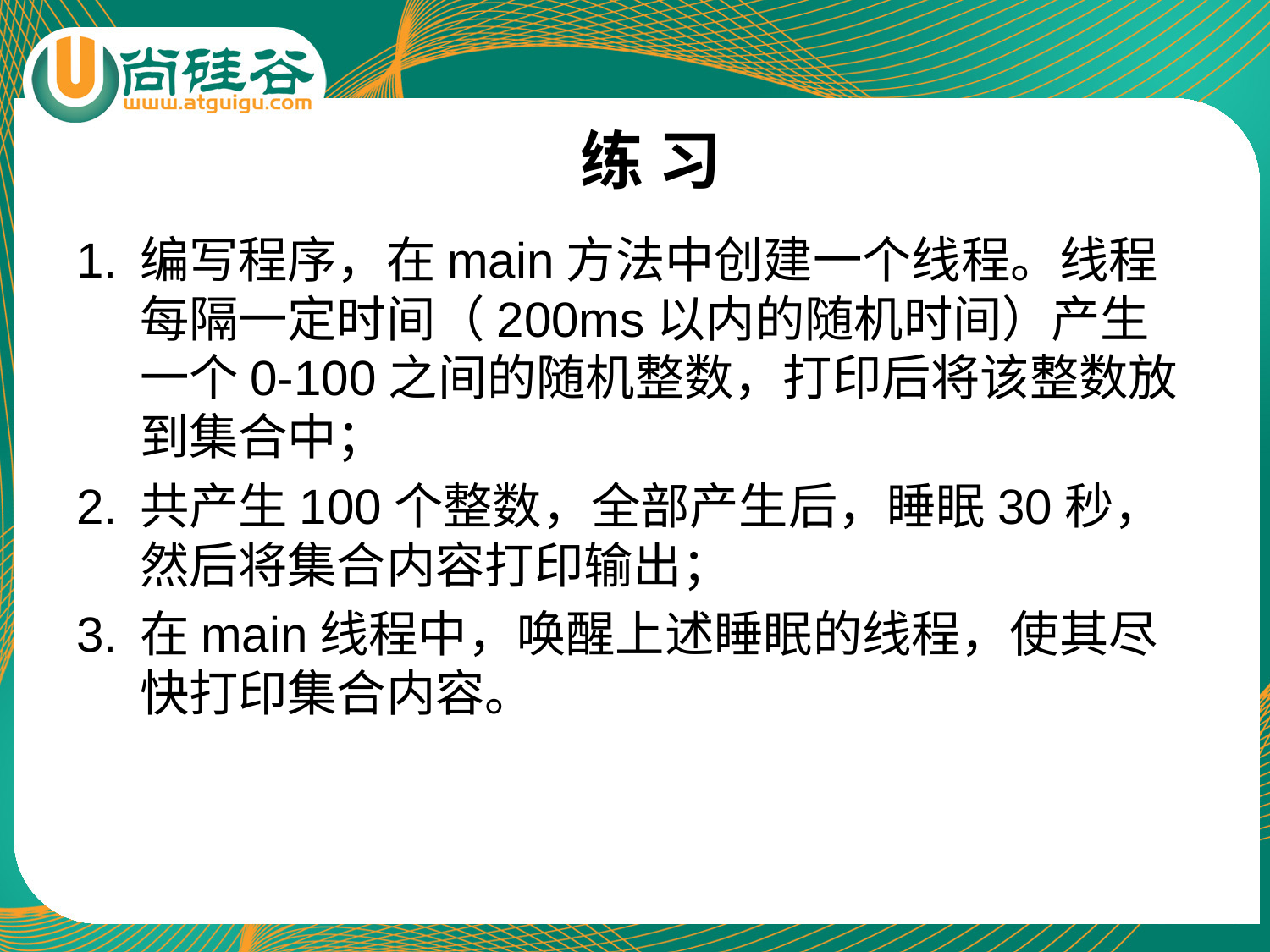

# 练 习
编写程序，在main方法中创建一个线程。线程每隔一定时间（200ms以内的随机时间）产生一个0-100之间的随机整数，打印后将该整数放到集合中；
共产生100个整数，全部产生后，睡眠30秒，然后将集合内容打印输出；
在main线程中，唤醒上述睡眠的线程，使其尽快打印集合内容。